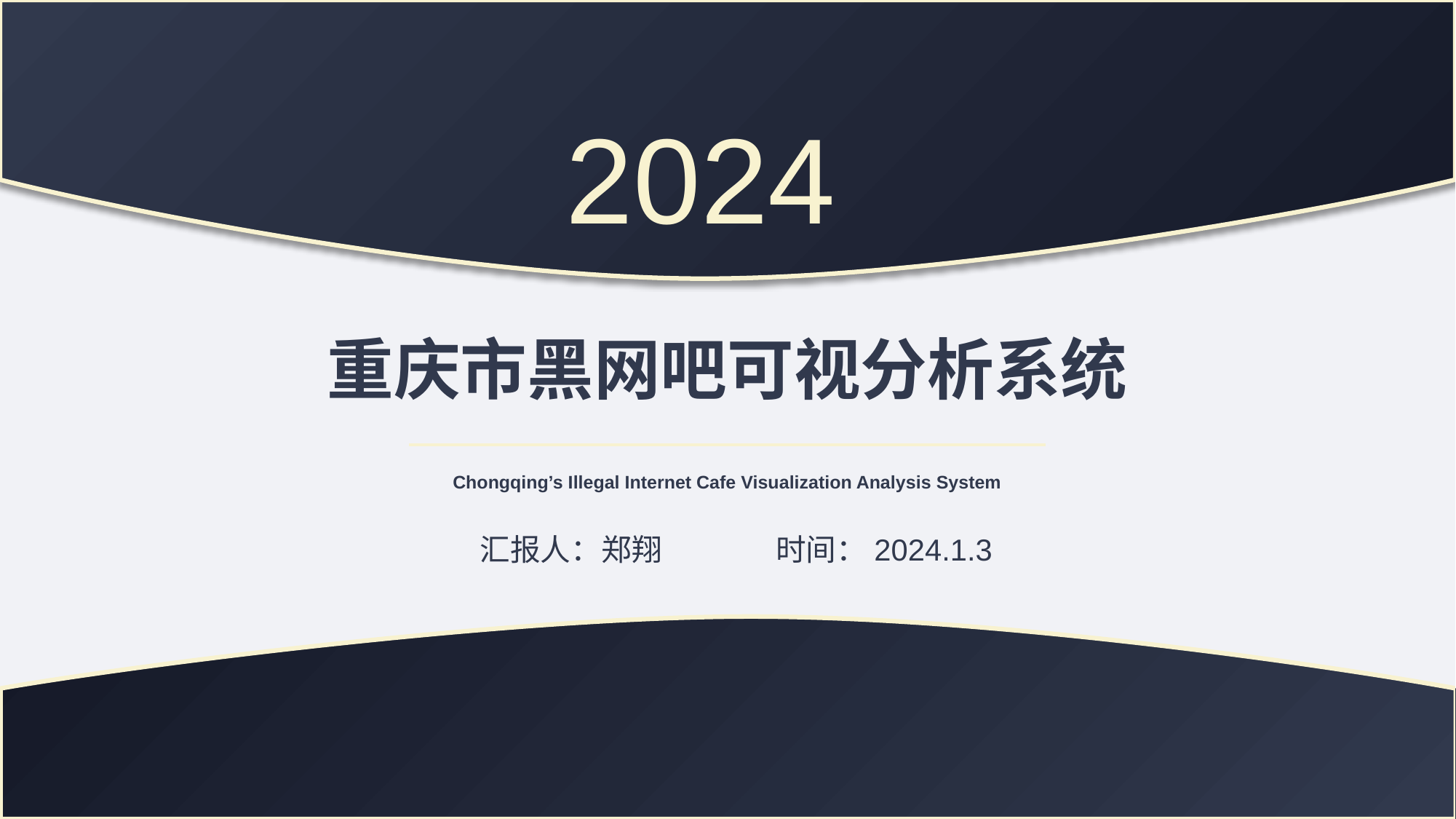

2024
重庆市黑网吧可视分析系统

Chongqing’s Illegal Internet Cafe Visualization Analysis System
汇报人：郑翔
时间：2024.1.3